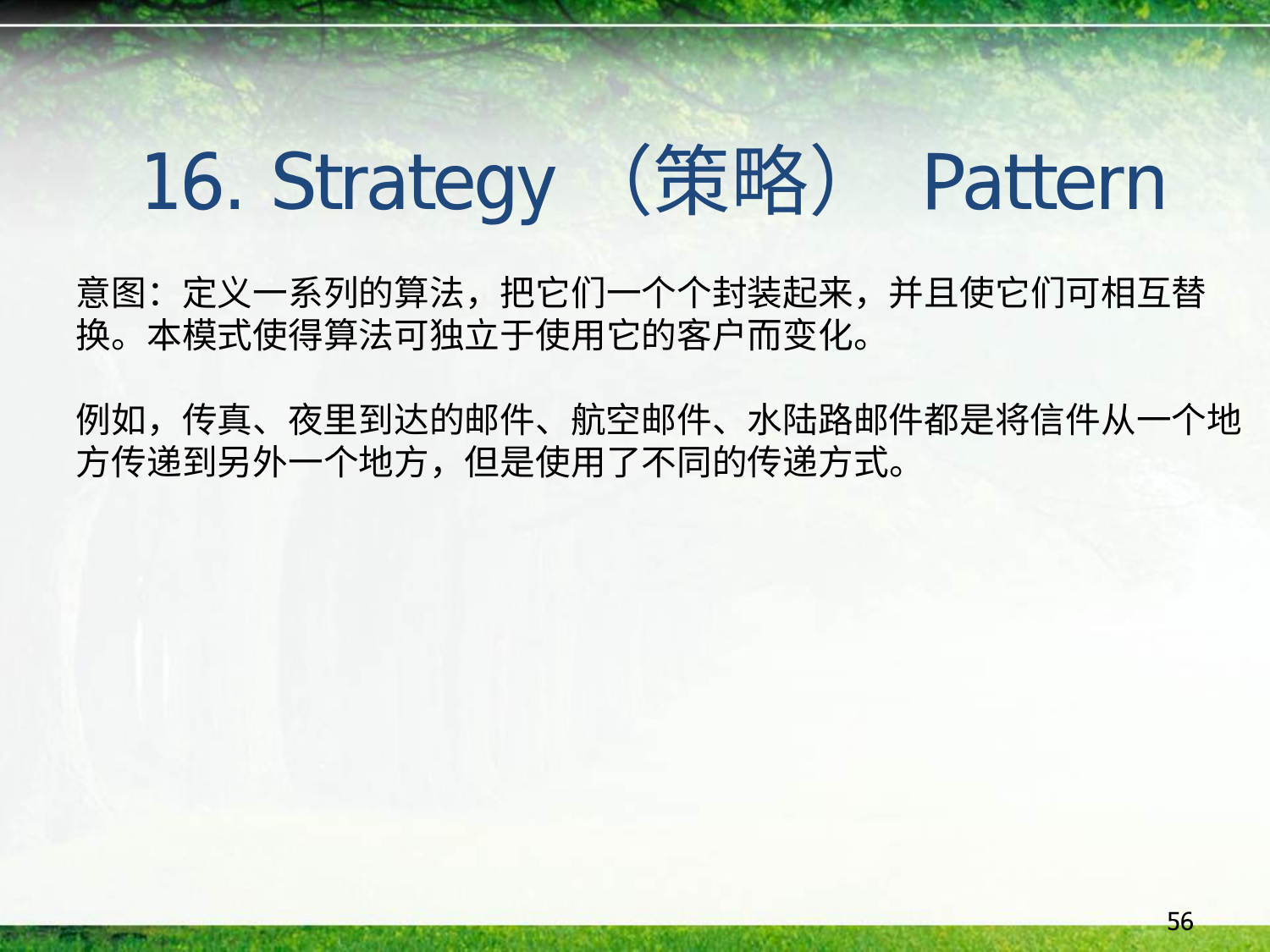

16. Strategy（策略） Pattern
意图：定义一系列的算法，把它们一个个封装起来，并且使它们可相互替换。本模式使得算法可独立于使用它的客户而变化。

例如，传真、夜里到达的邮件、航空邮件、水陆路邮件都是将信件从一个地方传递到另外一个地方，但是使用了不同的传递方式。
56